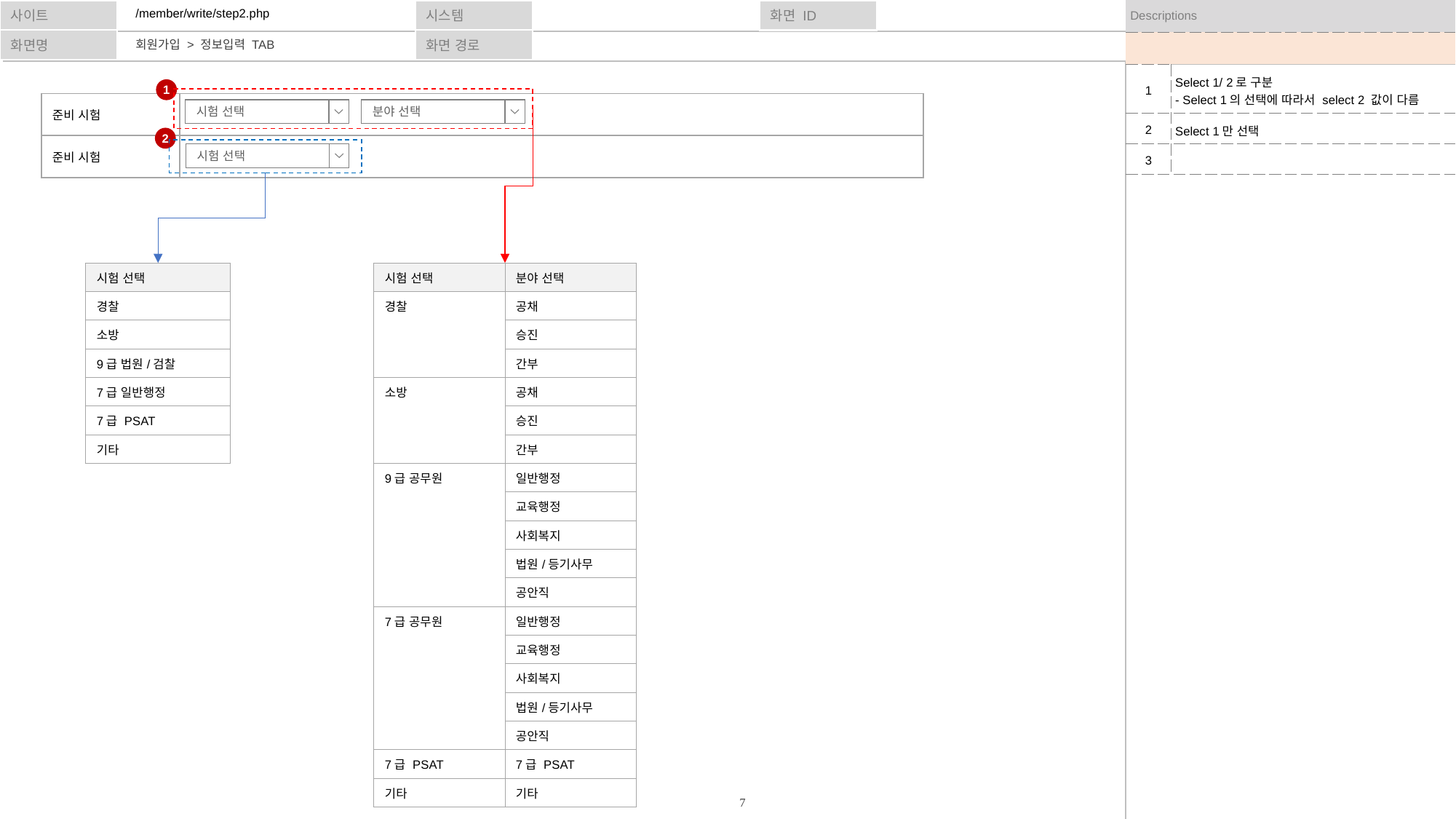

| Descriptions |  |
| --- | --- |
|  |  |
| 1 | Select 1/ 2로 구분 - Select 1의 선택에 따라서 select 2 값이 다름 |
| 2 | Select 1만 선택 |
| 3 |  |

/member/write/step2.php

회원가입 > 정보입력 TAB

1

| 준비 시험 |  |
| --- | --- |
| 준비 시험 |  |

시험 선택

분야 선택

2

시험 선택

| 시험 선택 |
| --- |
| 경찰 |
| 소방 |
| 9급 법원/검찰 |
| 7급 일반행정 |
| 7급 PSAT |
| 기타 |
| 시험 선택 | 분야 선택 |
| --- | --- |
| 경찰 | 공채 |
|  | 승진 |
|  | 간부 |
| 소방 | 공채 |
|  | 승진 |
|  | 간부 |
| 9급 공무원 | 일반행정 |
|  | 교육행정 |
|  | 사회복지 |
|  | 법원/등기사무 |
|  | 공안직 |
| 7급 공무원 | 일반행정 |
|  | 교육행정 |
|  | 사회복지 |
|  | 법원/등기사무 |
|  | 공안직 |
| 7급 PSAT | 7급 PSAT |
| 기타 | 기타 |
7